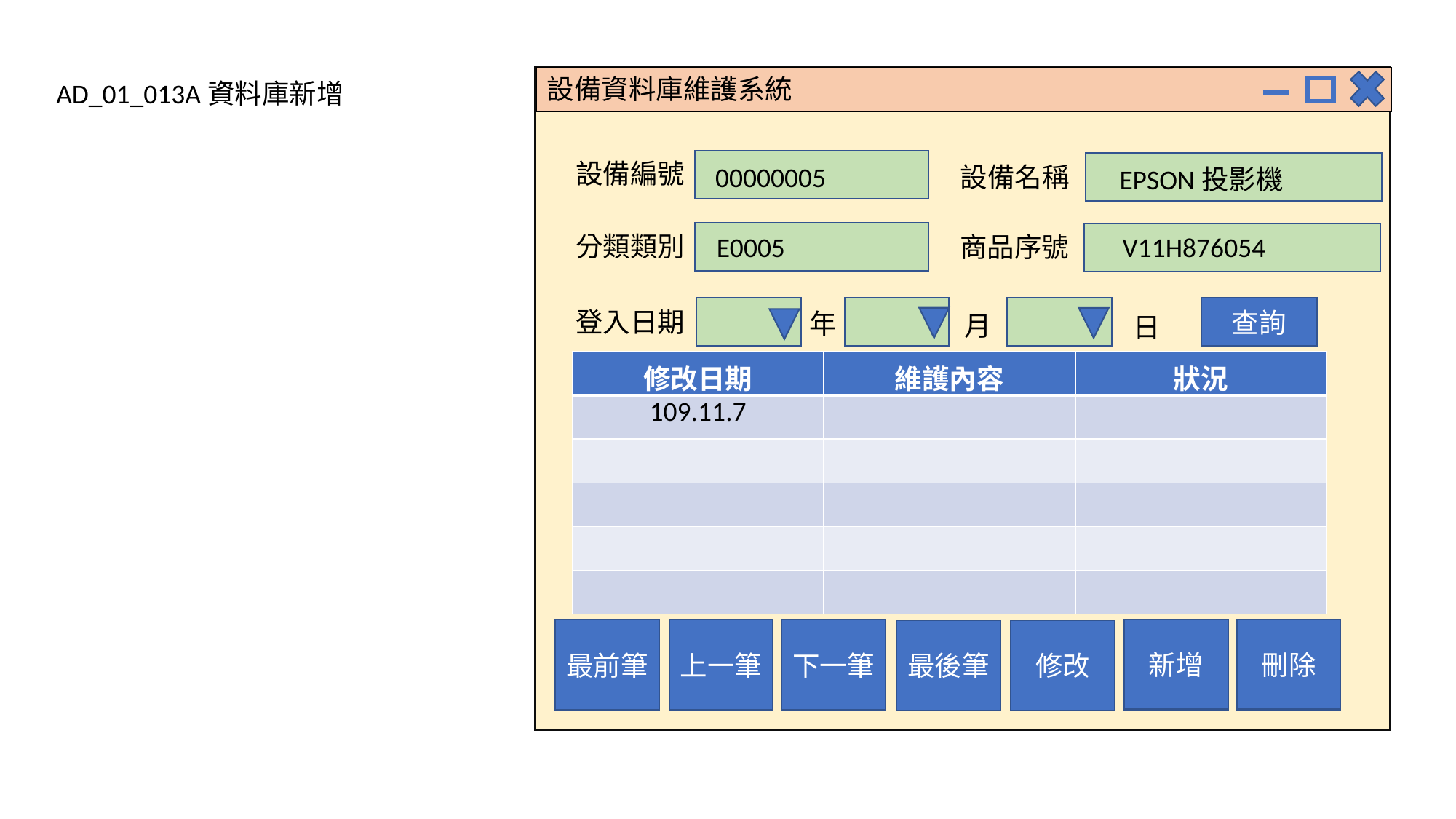

設備資料庫維護系統

AD_01_013A資料庫新增

設備編號

00000005
設備名稱
EPSON投影機

分類類別
V11H876054
E0005
商品序號

查詢
登入日期
年
月
日

| 修改日期 | 維護內容 | 狀況 |
| --- | --- | --- |
| 109.11.7 |  |  |
|  |  |  |
|  |  |  |
|  |  |  |
|  |  |  |
新增
刪除
最前筆
上一筆
下一筆
最後筆
修改